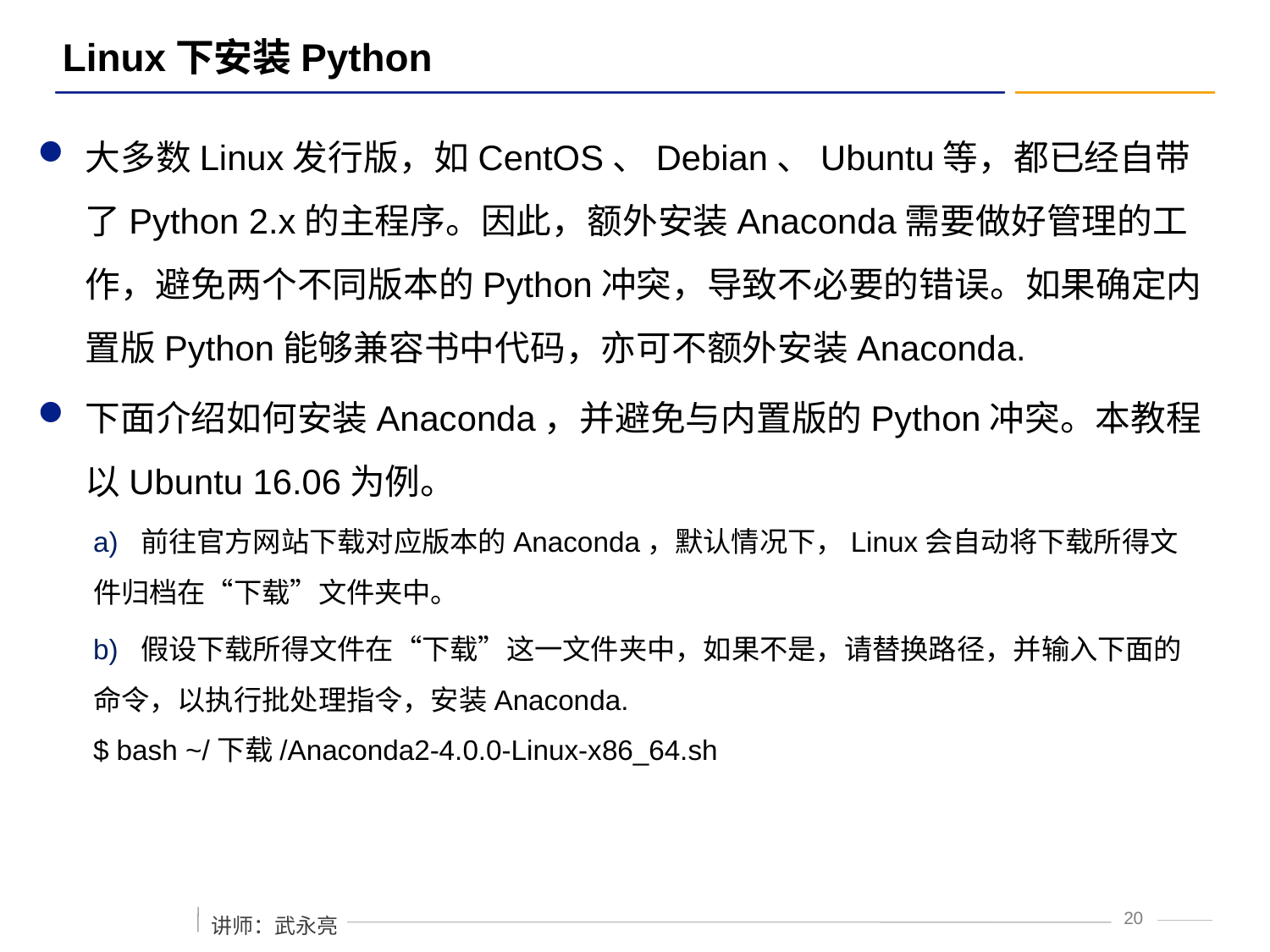

# Linux下安装Python
大多数Linux发行版，如CentOS、Debian、Ubuntu等，都已经自带了Python 2.x的主程序。因此，额外安装Anaconda需要做好管理的工作，避免两个不同版本的Python冲突，导致不必要的错误。如果确定内置版Python能够兼容书中代码，亦可不额外安装Anaconda.
下面介绍如何安装Anaconda，并避免与内置版的Python冲突。本教程以Ubuntu 16.06为例。
a)  前往官方网站下载对应版本的Anaconda，默认情况下，Linux会自动将下载所得文件归档在“下载”文件夹中。
b)  假设下载所得文件在“下载”这一文件夹中，如果不是，请替换路径，并输入下面的命令，以执行批处理指令，安装Anaconda.
$ bash ~/下载/Anaconda2-4.0.0-Linux-x86_64.sh